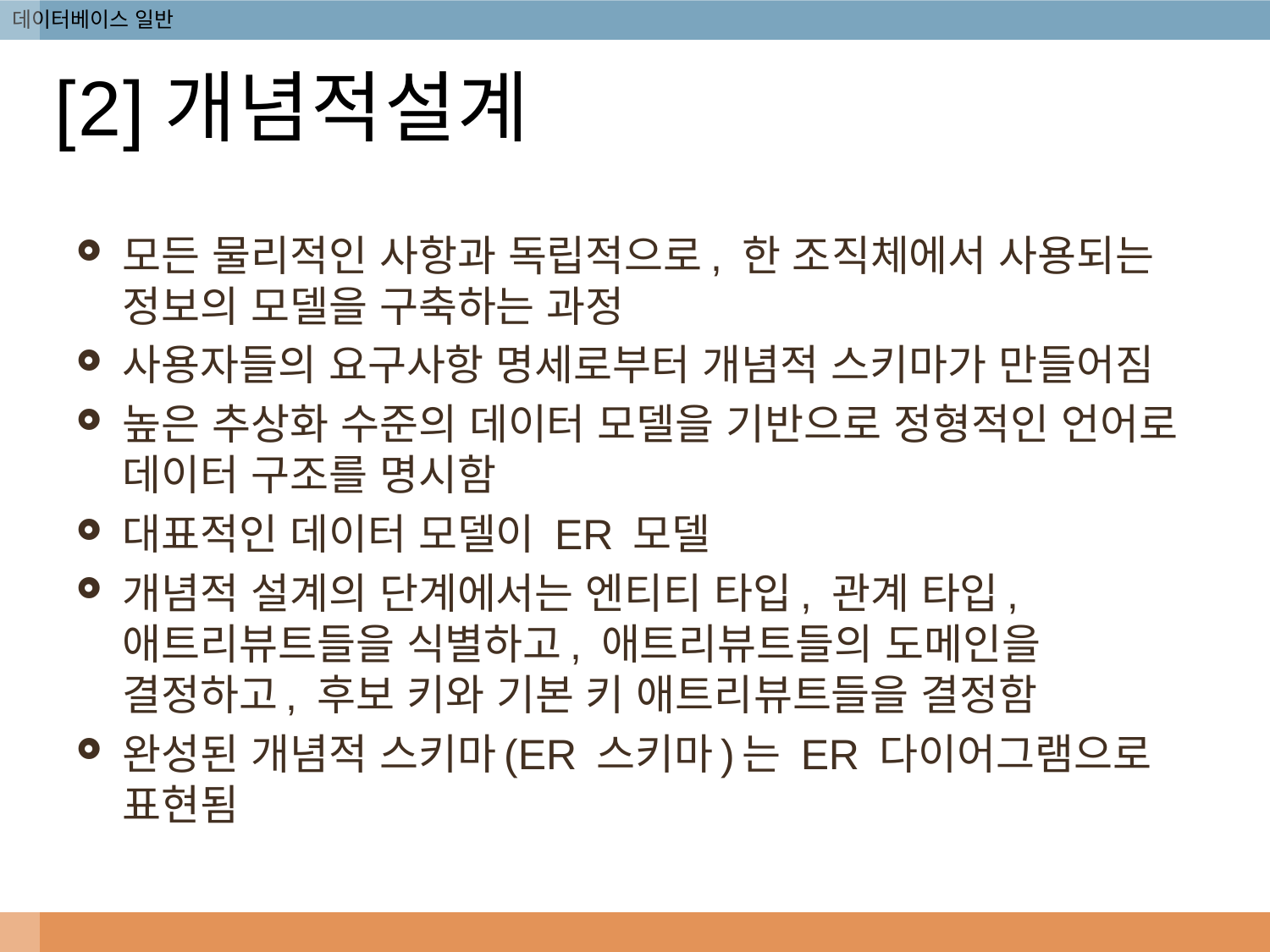

# [2]개념적설계
모든 물리적인 사항과 독립적으로, 한 조직체에서 사용되는 정보의 모델을 구축하는 과정
사용자들의 요구사항 명세로부터 개념적 스키마가 만들어짐
높은 추상화 수준의 데이터 모델을 기반으로 정형적인 언어로 데이터 구조를 명시함
대표적인 데이터 모델이 ER 모델
개념적 설계의 단계에서는 엔티티 타입, 관계 타입, 애트리뷰트들을 식별하고, 애트리뷰트들의 도메인을 결정하고, 후보 키와 기본 키 애트리뷰트들을 결정함
완성된 개념적 스키마(ER 스키마)는 ER 다이어그램으로 표현됨